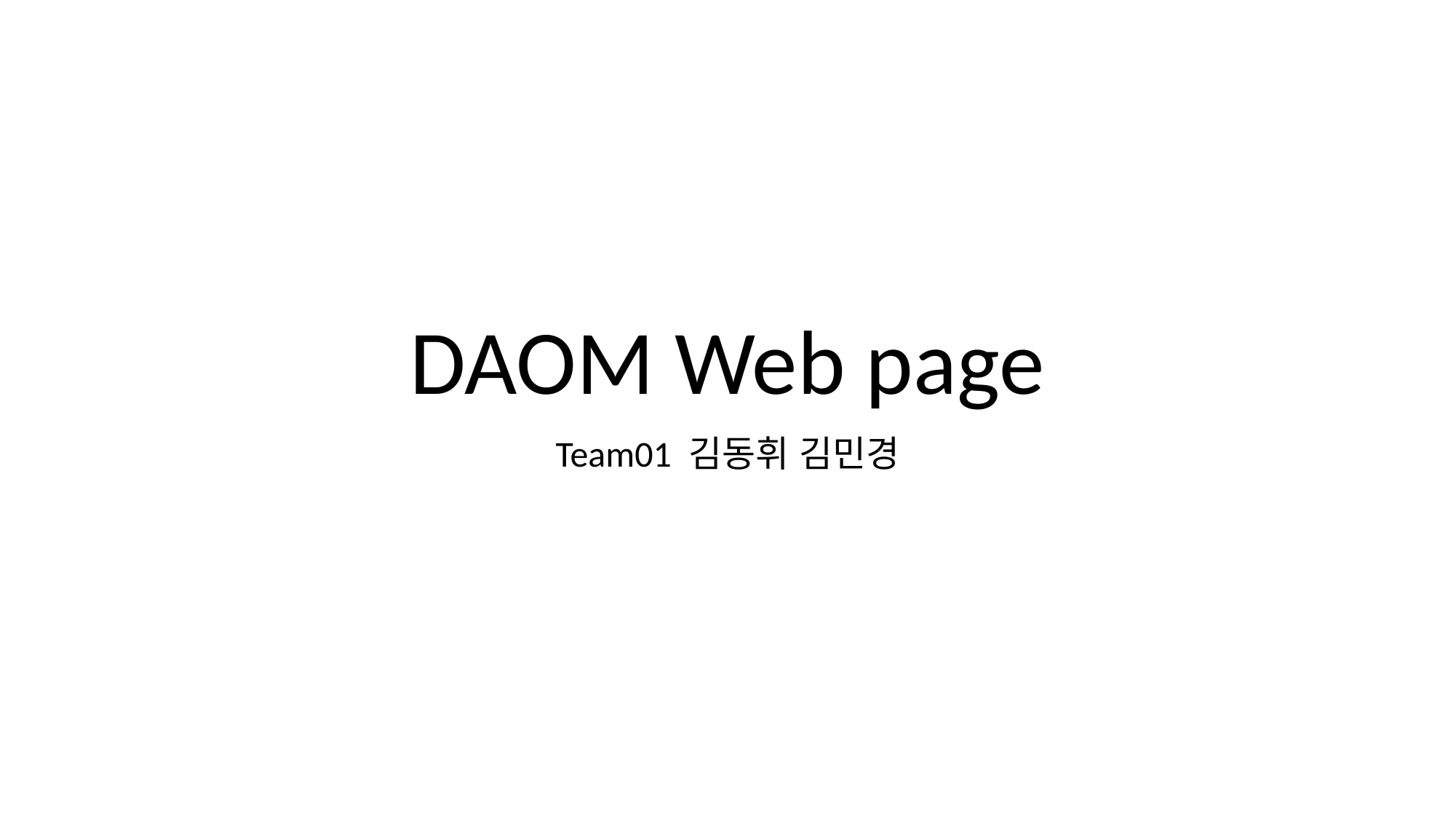

# DAOM Web page
Team01 김동휘 김민경